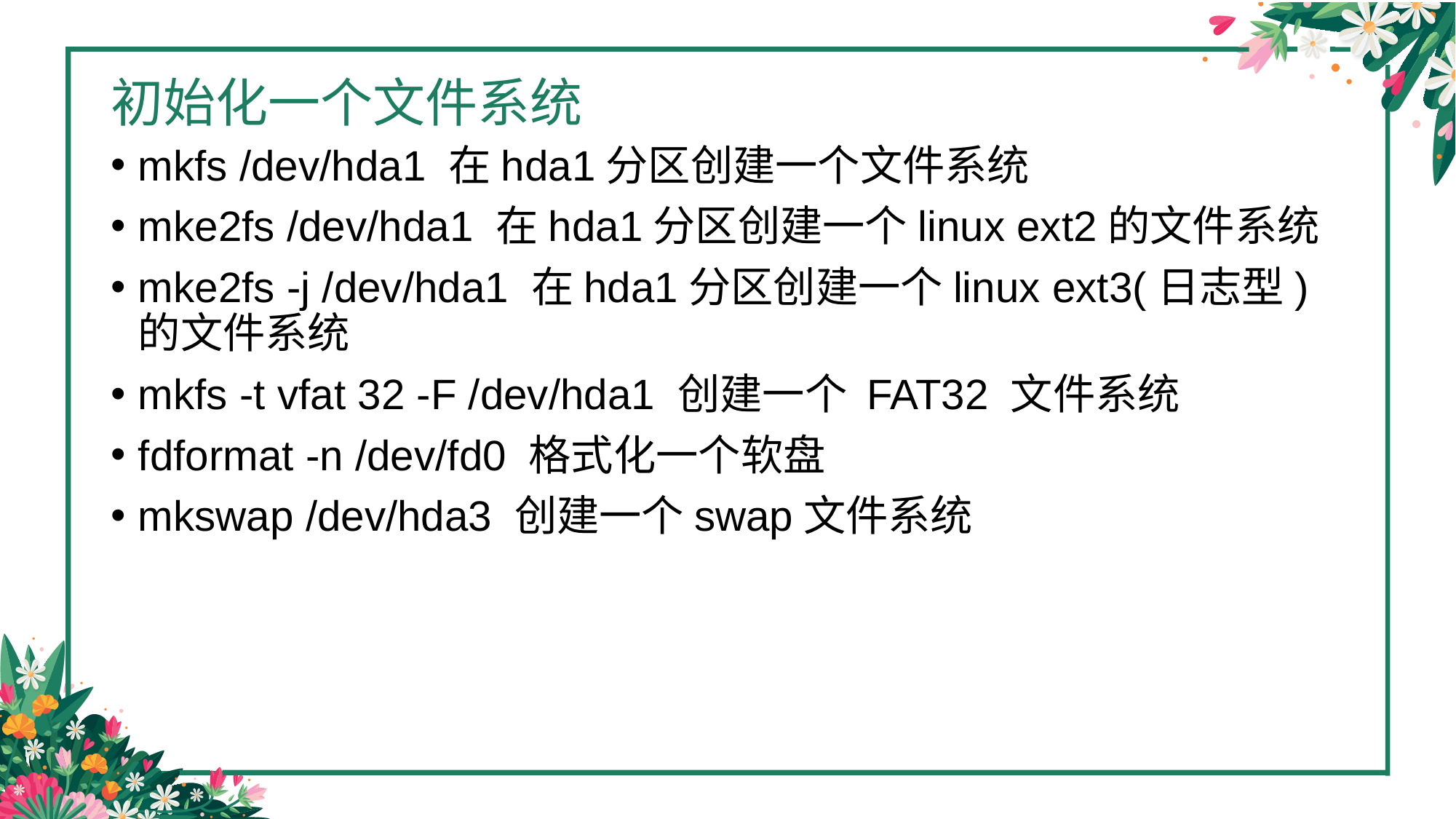

# 初始化一个文件系统
mkfs /dev/hda1 在hda1分区创建一个文件系统
mke2fs /dev/hda1 在hda1分区创建一个linux ext2的文件系统
mke2fs -j /dev/hda1 在hda1分区创建一个linux ext3(日志型)的文件系统
mkfs -t vfat 32 -F /dev/hda1 创建一个 FAT32 文件系统
fdformat -n /dev/fd0 格式化一个软盘
mkswap /dev/hda3 创建一个swap文件系统